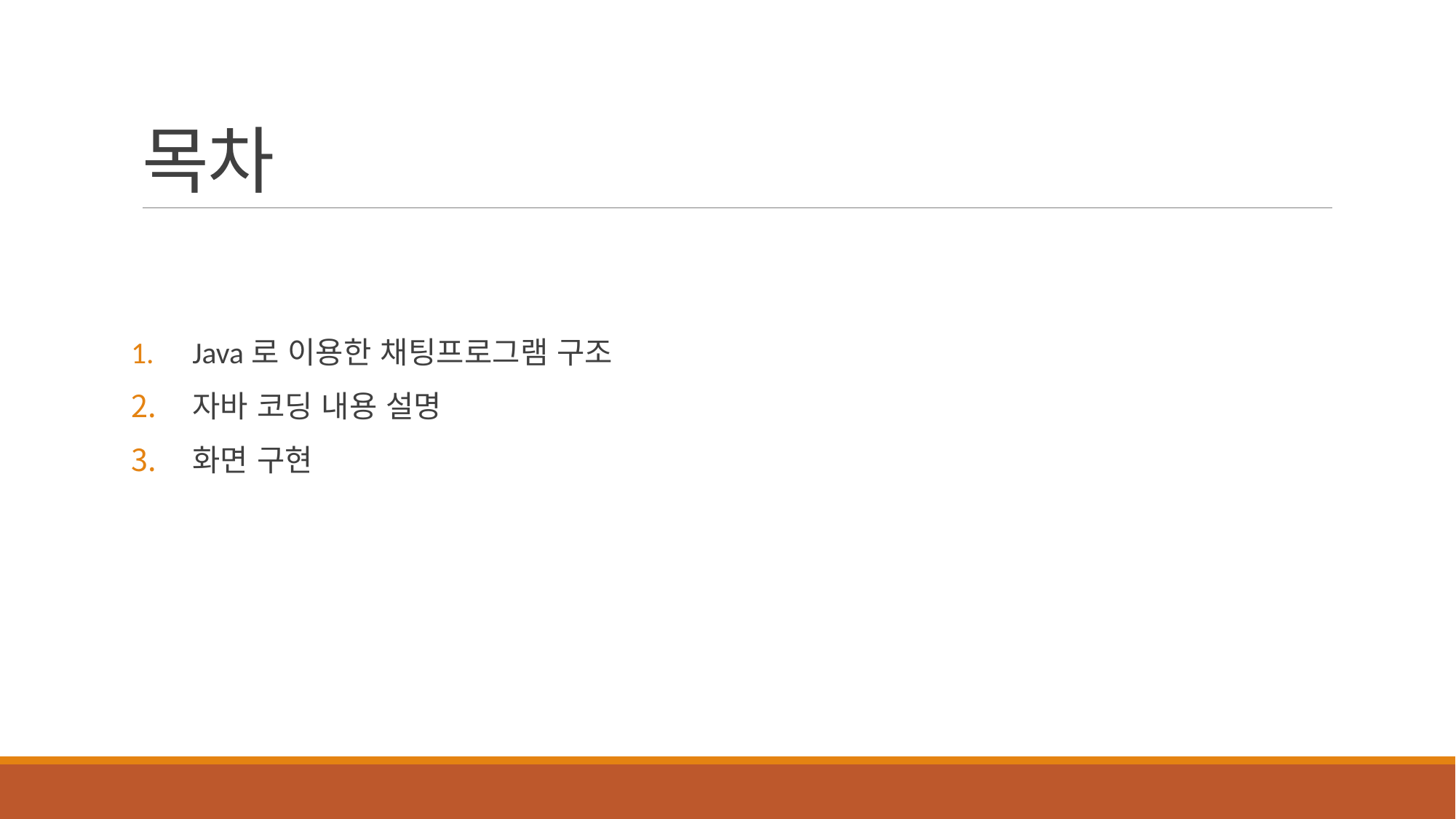

# 목차

Java로 이용한 채팅프로그램 구조
자바 코딩 내용 설명
화면 구현